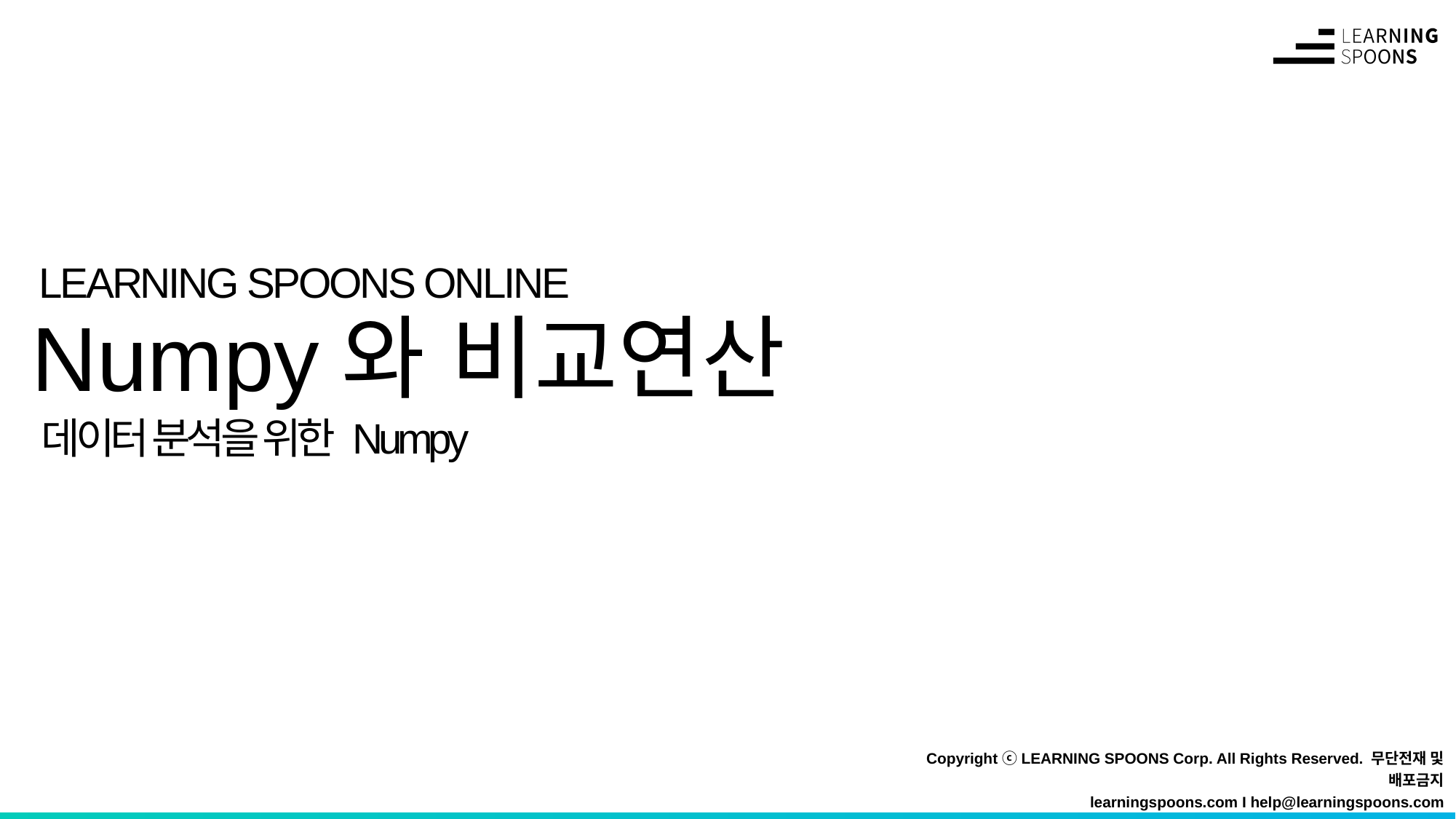

# Numpy와 비교연산
데이터 분석을 위한 Numpy